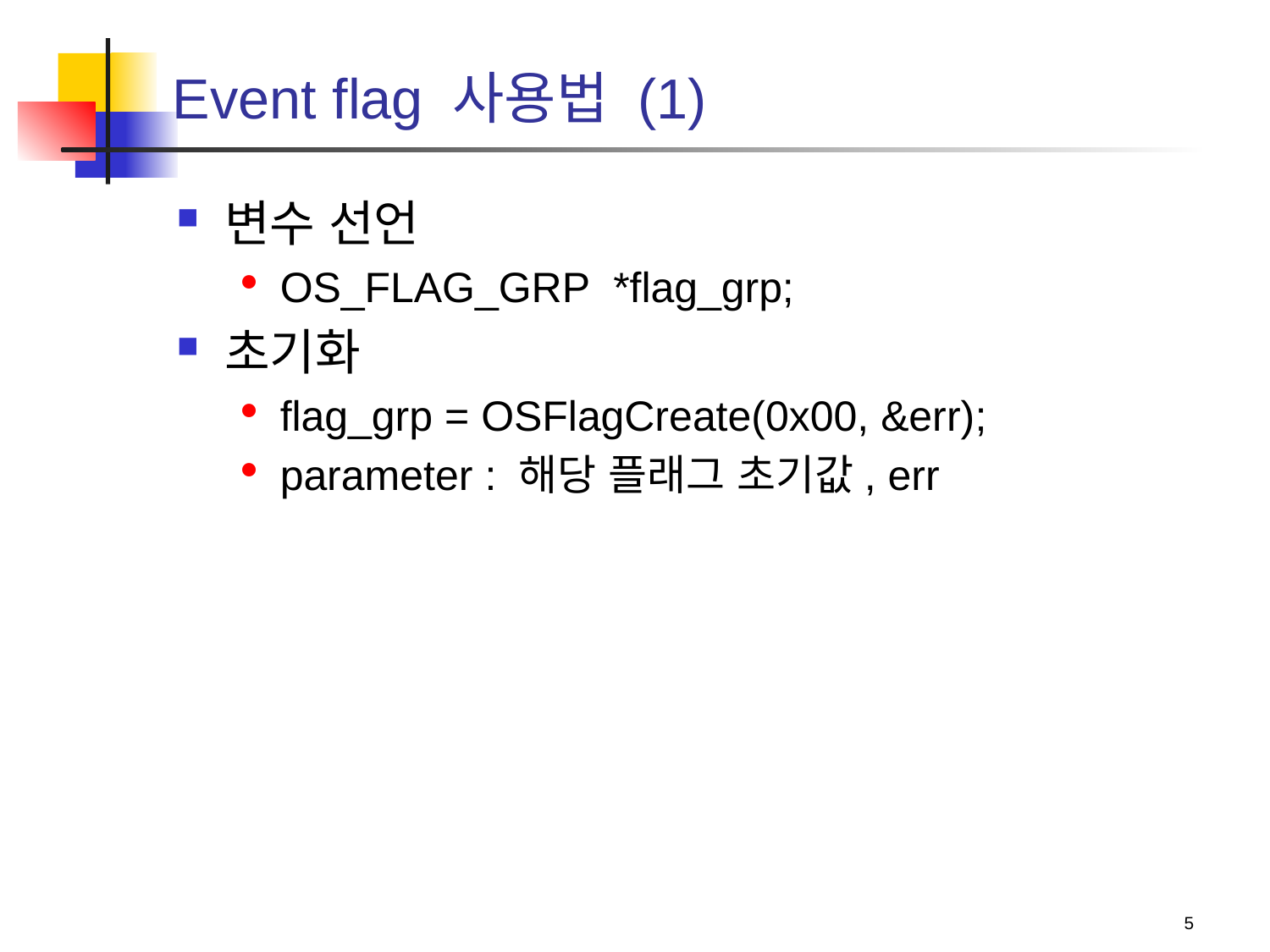

# Event flag 사용법 (1)
변수 선언
OS_FLAG_GRP  *flag_grp;
초기화
flag_grp = OSFlagCreate(0x00, &err);
parameter : 해당 플래그 초기값, err
5